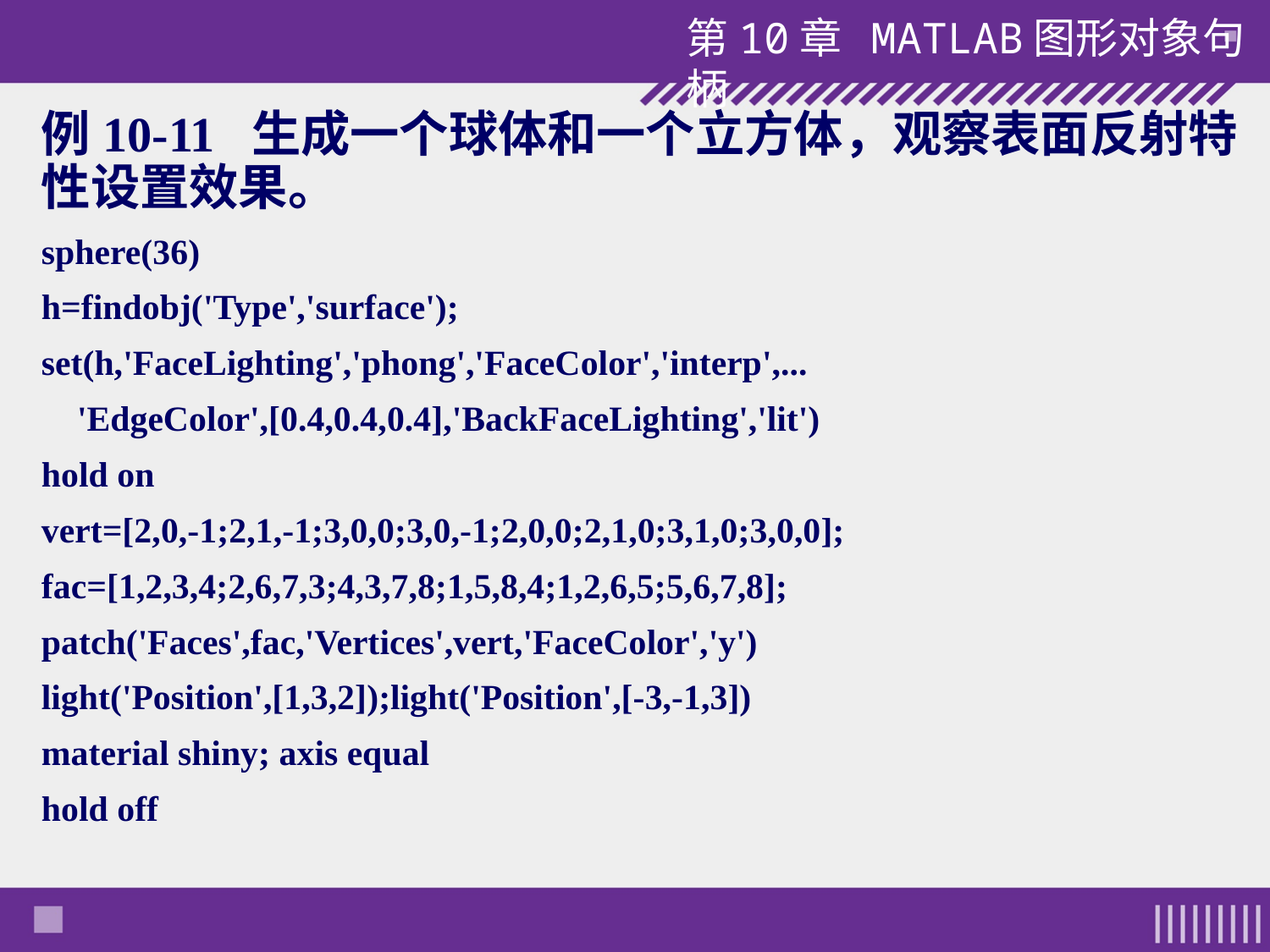

例10-11  生成一个球体和一个立方体，观察表面反射特性设置效果。
sphere(36)
h=findobj('Type','surface');
set(h,'FaceLighting','phong','FaceColor','interp',...
    'EdgeColor',[0.4,0.4,0.4],'BackFaceLighting','lit')
hold on
vert=[2,0,-1;2,1,-1;3,0,0;3,0,-1;2,0,0;2,1,0;3,1,0;3,0,0];
fac=[1,2,3,4;2,6,7,3;4,3,7,8;1,5,8,4;1,2,6,5;5,6,7,8];
patch('Faces',fac,'Vertices',vert,'FaceColor','y')
light('Position',[1,3,2]);light('Position',[-3,-1,3])
material shiny; axis equal
hold off